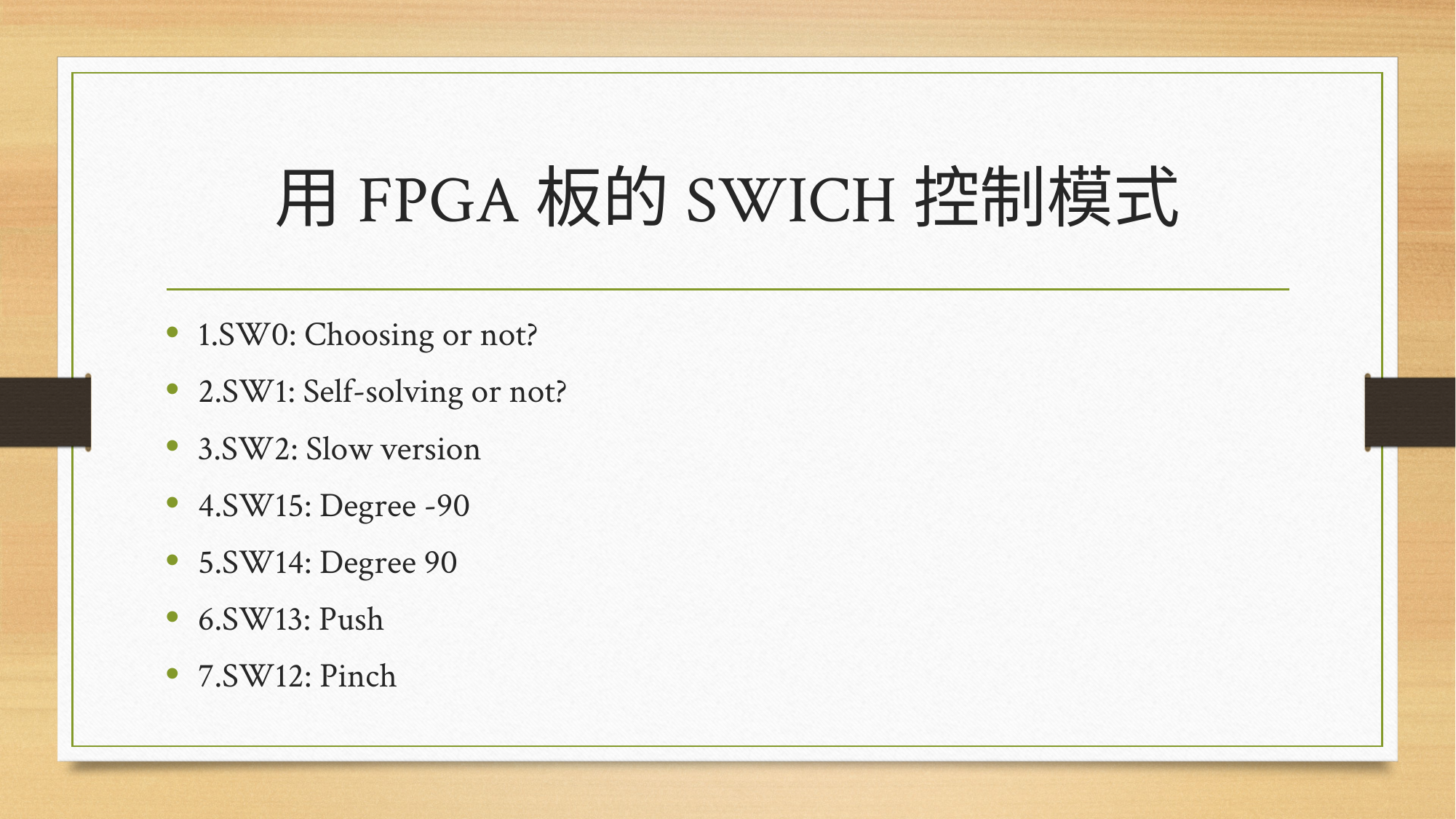

# 用FPGA板的SWICH控制模式
1.SW0: Choosing or not?
2.SW1: Self-solving or not?
3.SW2: Slow version
4.SW15: Degree -90
5.SW14: Degree 90
6.SW13: Push
7.SW12: Pinch